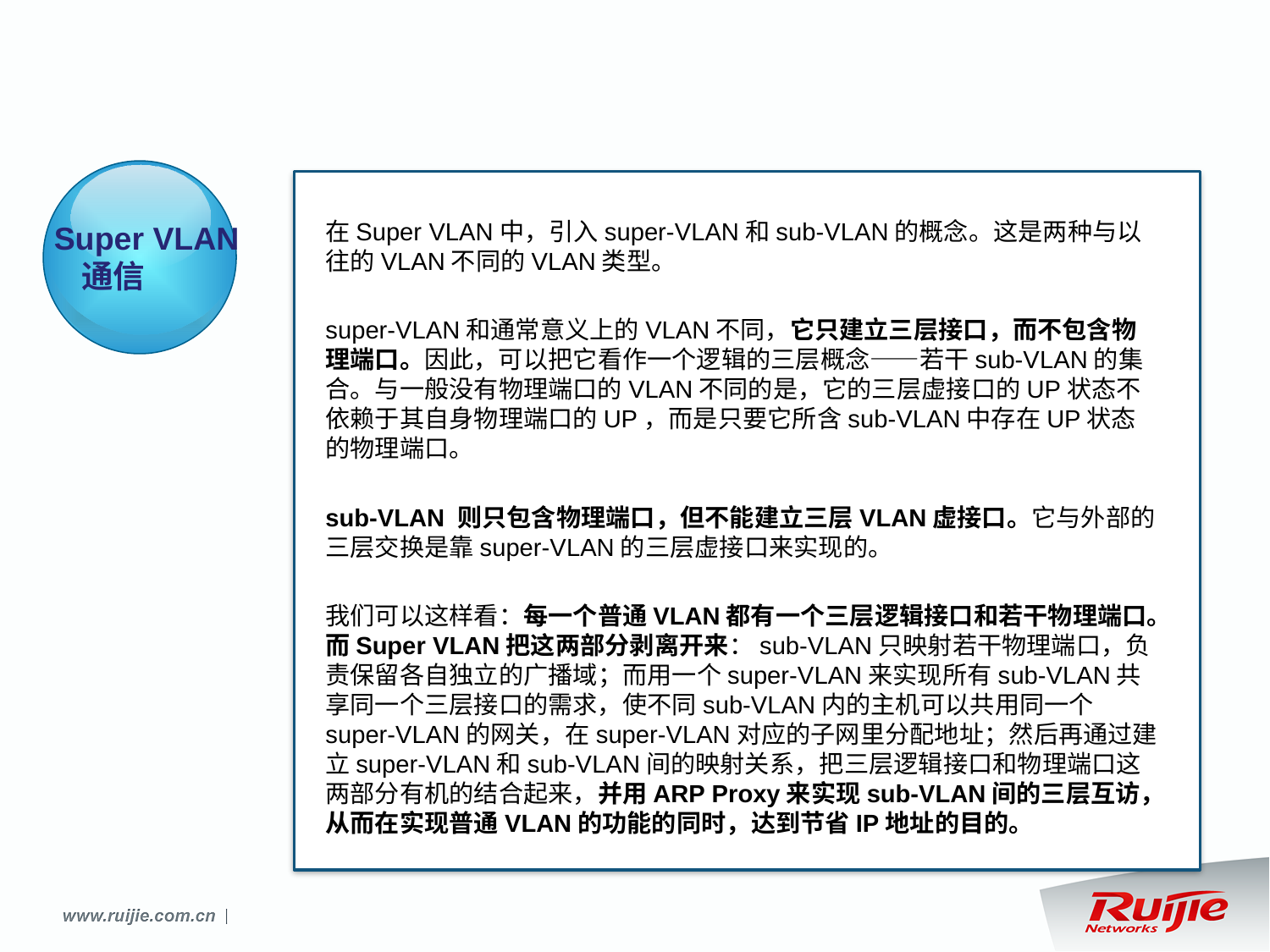

在Super VLAN中，引入super-VLAN和sub-VLAN的概念。这是两种与以往的VLAN不同的VLAN类型。

super-VLAN和通常意义上的VLAN不同，它只建立三层接口，而不包含物理端口。因此，可以把它看作一个逻辑的三层概念——若干sub-VLAN的集合。与一般没有物理端口的VLAN不同的是，它的三层虚接口的UP状态不依赖于其自身物理端口的UP，而是只要它所含sub-VLAN中存在UP状态的物理端口。

sub-VLAN 则只包含物理端口，但不能建立三层VLAN虚接口。它与外部的三层交换是靠super-VLAN的三层虚接口来实现的。

我们可以这样看：每一个普通VLAN都有一个三层逻辑接口和若干物理端口。而Super VLAN把这两部分剥离开来：sub-VLAN只映射若干物理端口，负责保留各自独立的广播域；而用一个super-VLAN来实现所有sub-VLAN共享同一个三层接口的需求，使不同sub-VLAN内的主机可以共用同一个super-VLAN的网关，在super-VLAN对应的子网里分配地址；然后再通过建立super-VLAN和sub-VLAN间的映射关系，把三层逻辑接口和物理端口这两部分有机的结合起来，并用ARP Proxy来实现sub-VLAN间的三层互访，从而在实现普通VLAN的功能的同时，达到节省IP地址的目的。
 Super VLAN
    通信
Device C